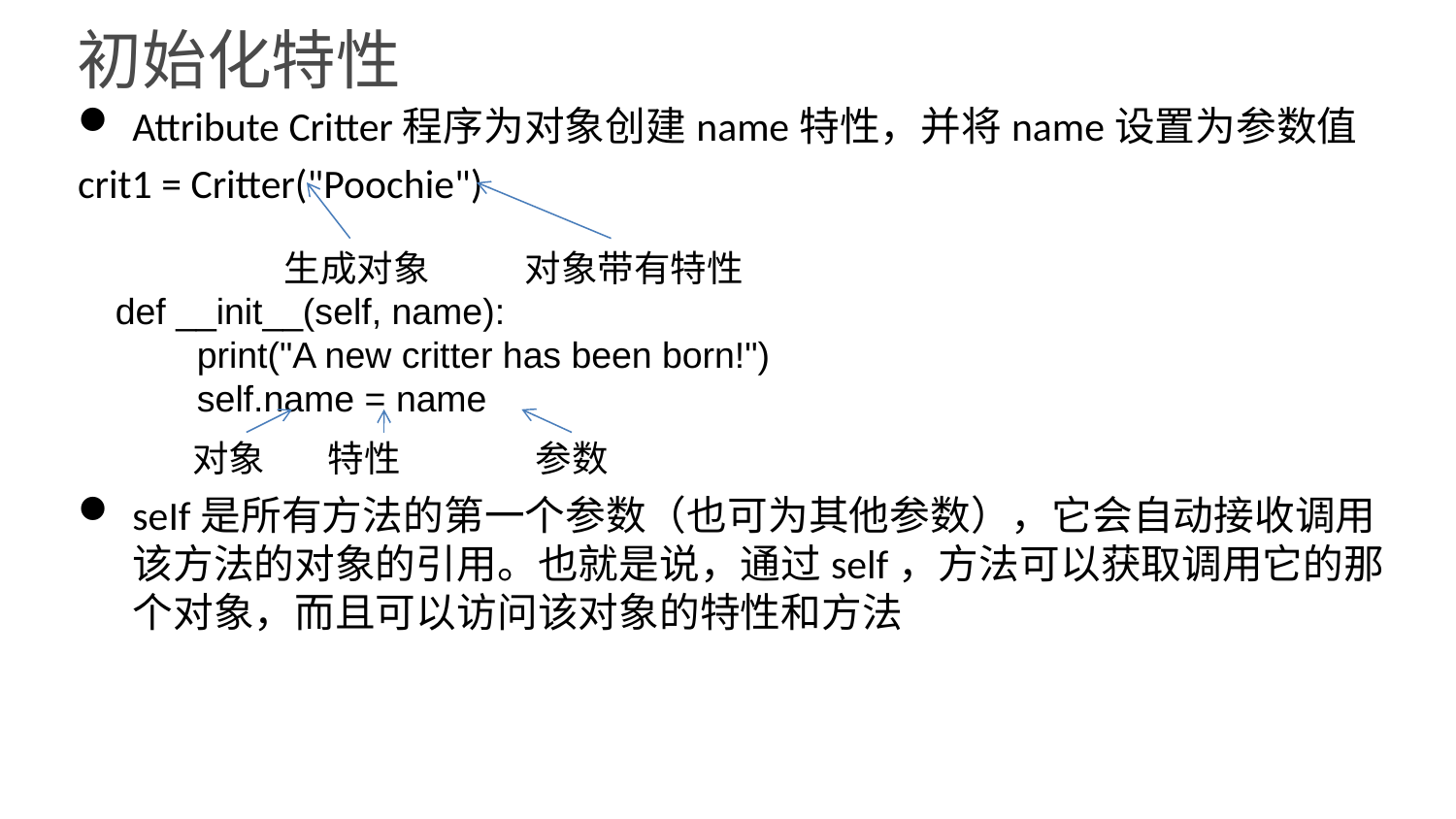

初始化特性
Attribute Critter程序为对象创建name特性，并将name设置为参数值
crit1 = Critter("Poochie")

seIf是所有方法的第一个参数（也可为其他参数），它会自动接收调用该方法的对象的引用。也就是说，通过self，方法可以获取调用它的那个对象，而且可以访问该对象的特性和方法
生成对象
对象带有特性
def __init__(self, name):
        print("A new critter has been born!")
        self.name = name
对象

特性
参数
13